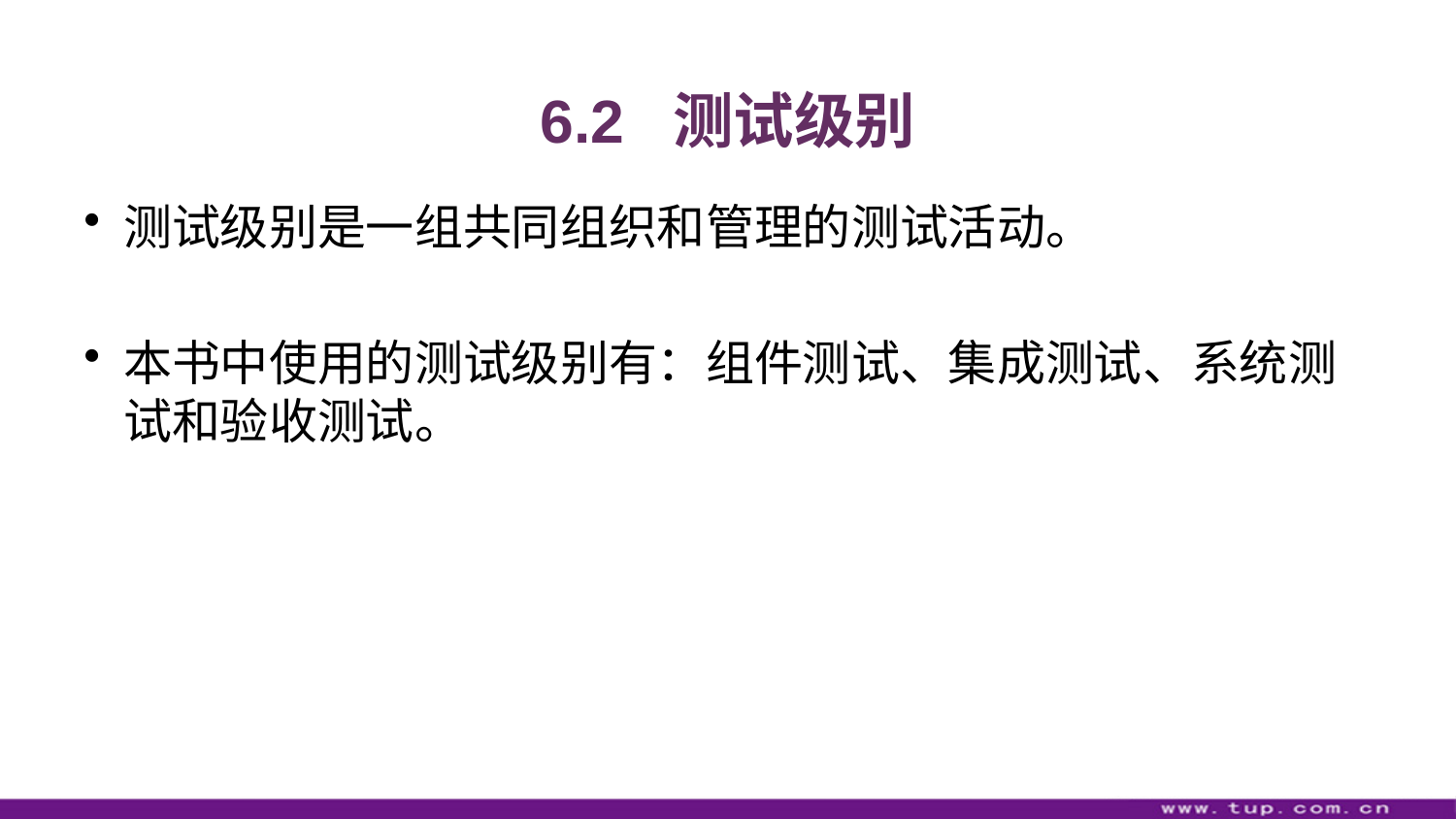

# 6.2  测试级别
测试级别是一组共同组织和管理的测试活动。

本书中使用的测试级别有：组件测试、集成测试、系统测试和验收测试。